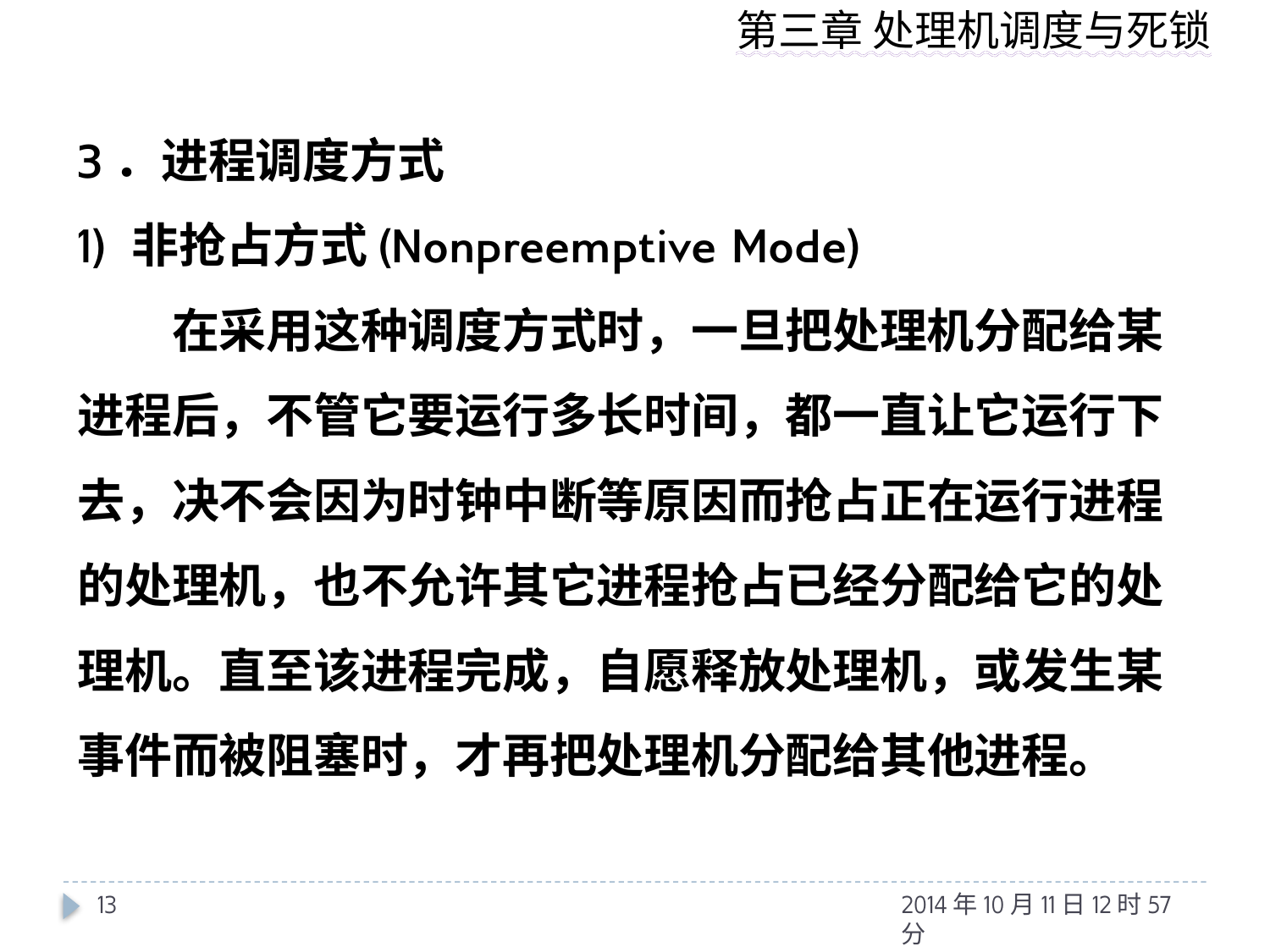

3．进程调度方式
1) 非抢占方式(Nonpreemptive Mode)
　　在采用这种调度方式时，一旦把处理机分配给某进程后，不管它要运行多长时间，都一直让它运行下去，决不会因为时钟中断等原因而抢占正在运行进程的处理机，也不允许其它进程抢占已经分配给它的处理机。直至该进程完成，自愿释放处理机，或发生某事件而被阻塞时，才再把处理机分配给其他进程。

13
2014年10月11日12时57分